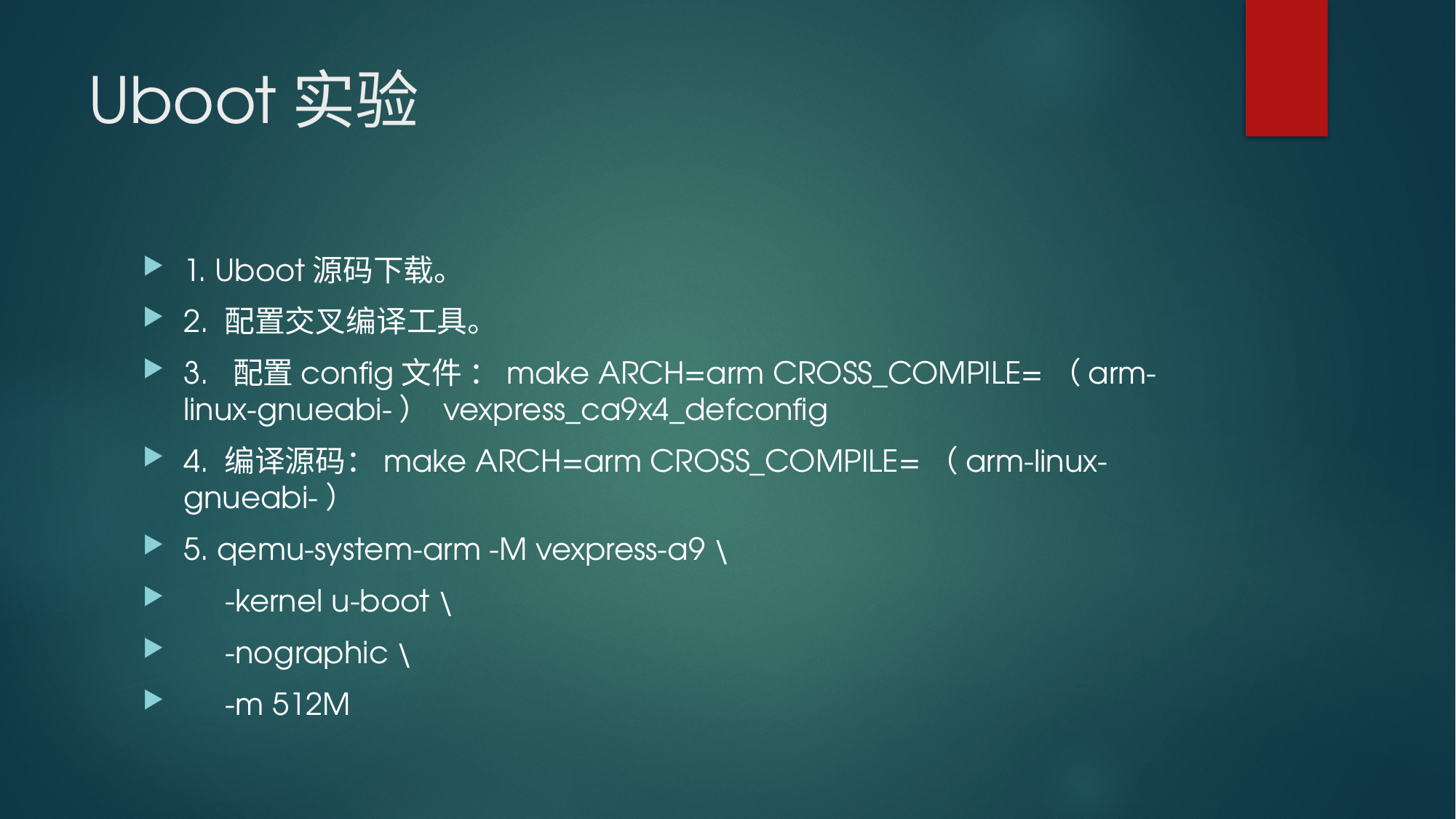

# Uboot实验
1. Uboot源码下载。
2. 配置交叉编译工具。
3.  配置config文件 ：make ARCH=arm CROSS_COMPILE=（arm-linux-gnueabi-） vexpress_ca9x4_defconfig
4. 编译源码：make ARCH=arm CROSS_COMPILE=（arm-linux-gnueabi-）
5. qemu-system-arm -M vexpress-a9 \
     -kernel u-boot \
     -nographic \
     -m 512M